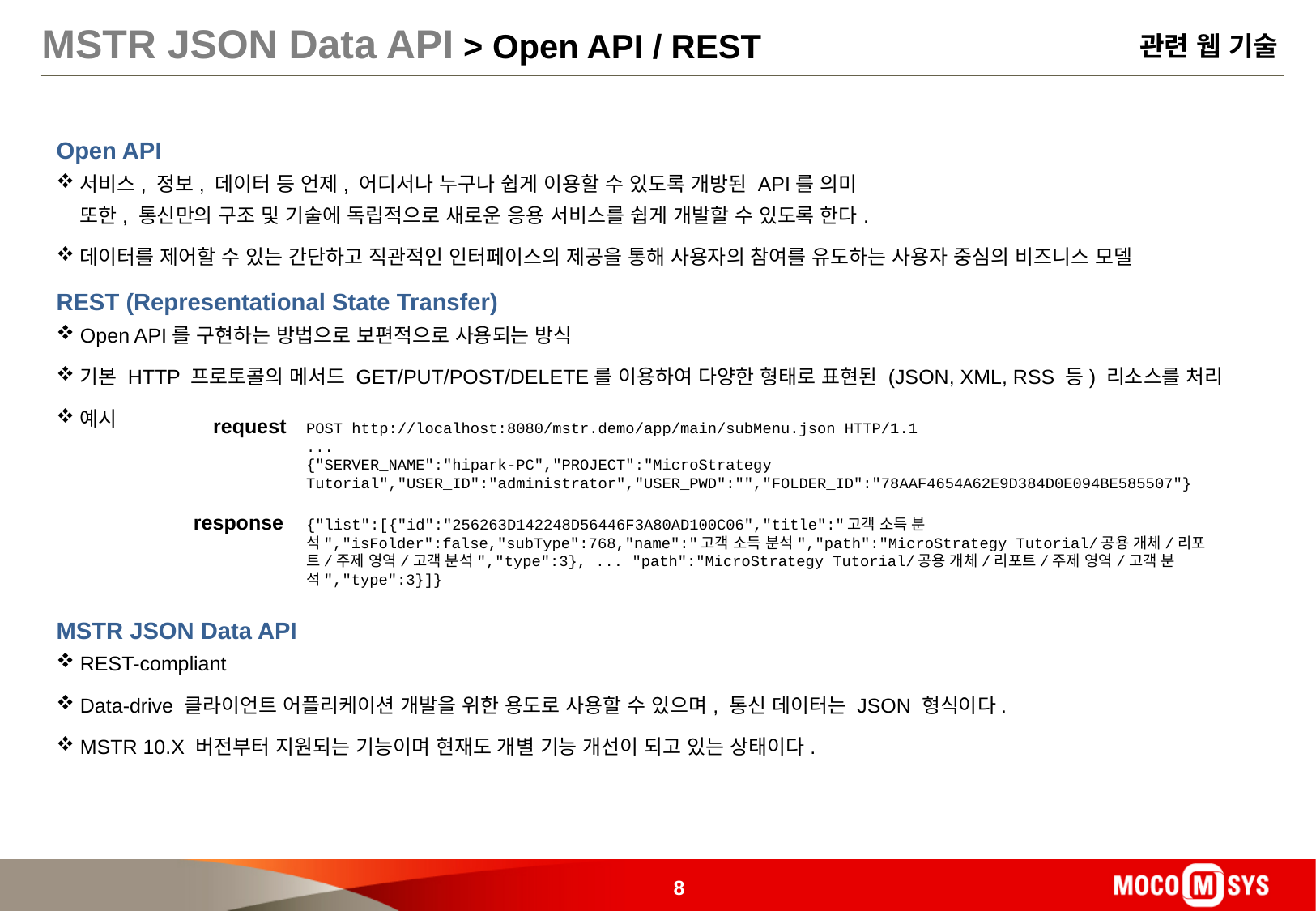

# MSTR JSON Data API > Open API / REST
관련 웹 기술
Open API
서비스, 정보, 데이터 등 언제, 어디서나 누구나 쉽게 이용할 수 있도록 개방된 API를 의미
또한, 통신만의 구조 및 기술에 독립적으로 새로운 응용 서비스를 쉽게 개발할 수 있도록 한다.
데이터를 제어할 수 있는 간단하고 직관적인 인터페이스의 제공을 통해 사용자의 참여를 유도하는 사용자 중심의 비즈니스 모델
REST (Representational State Transfer)
Open API를 구현하는 방법으로 보편적으로 사용되는 방식
기본 HTTP 프로토콜의 메서드 GET/PUT/POST/DELETE를 이용하여 다양한 형태로 표현된 (JSON, XML, RSS 등) 리소스를 처리
예시

MSTR JSON Data API
REST-compliant
Data-drive 클라이언트 어플리케이션 개발을 위한 용도로 사용할 수 있으며, 통신 데이터는 JSON 형식이다.
MSTR 10.X 버전부터 지원되는 기능이며 현재도 개별 기능 개선이 되고 있는 상태이다.
request
POST http://localhost:8080/mstr.demo/app/main/subMenu.json HTTP/1.1
...
{"SERVER_NAME":"hipark-PC","PROJECT":"MicroStrategy Tutorial","USER_ID":"administrator","USER_PWD":"","FOLDER_ID":"78AAF4654A62E9D384D0E094BE585507"}
response
{"list":[{"id":"256263D142248D56446F3A80AD100C06","title":"고객 소득 분석","isFolder":false,"subType":768,"name":"고객 소득 분석","path":"MicroStrategy Tutorial/공용 개체/리포트/주제 영역/고객 분석","type":3}, ... "path":"MicroStrategy Tutorial/공용 개체/리포트/주제 영역/고객 분석","type":3}]}